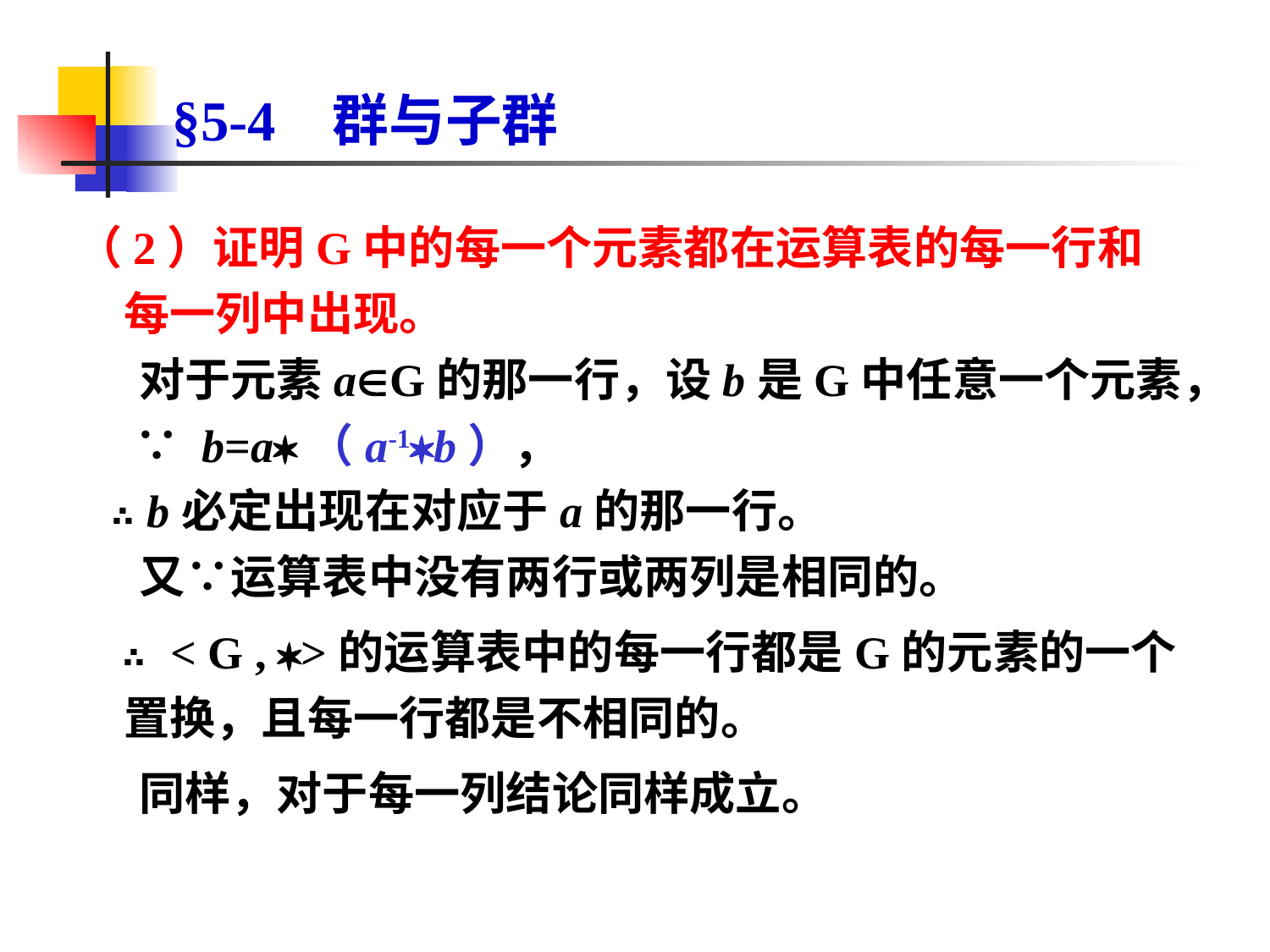

# §5-4   群与子群
（2）证明G中的每一个元素都在运算表的每一行和每一列中出现。
     对于元素a∈G的那一行，设b是G中任意一个元素， ∵ b=a∗（a-1∗b），
   ∴ b必定出现在对应于a的那一行。
     又∵运算表中没有两行或两列是相同的。
    ∴  < G , ∗>的运算表中的每一行都是G的元素的一个置换，且每一行都是不相同的。
     同样，对于每一列结论同样成立。
31